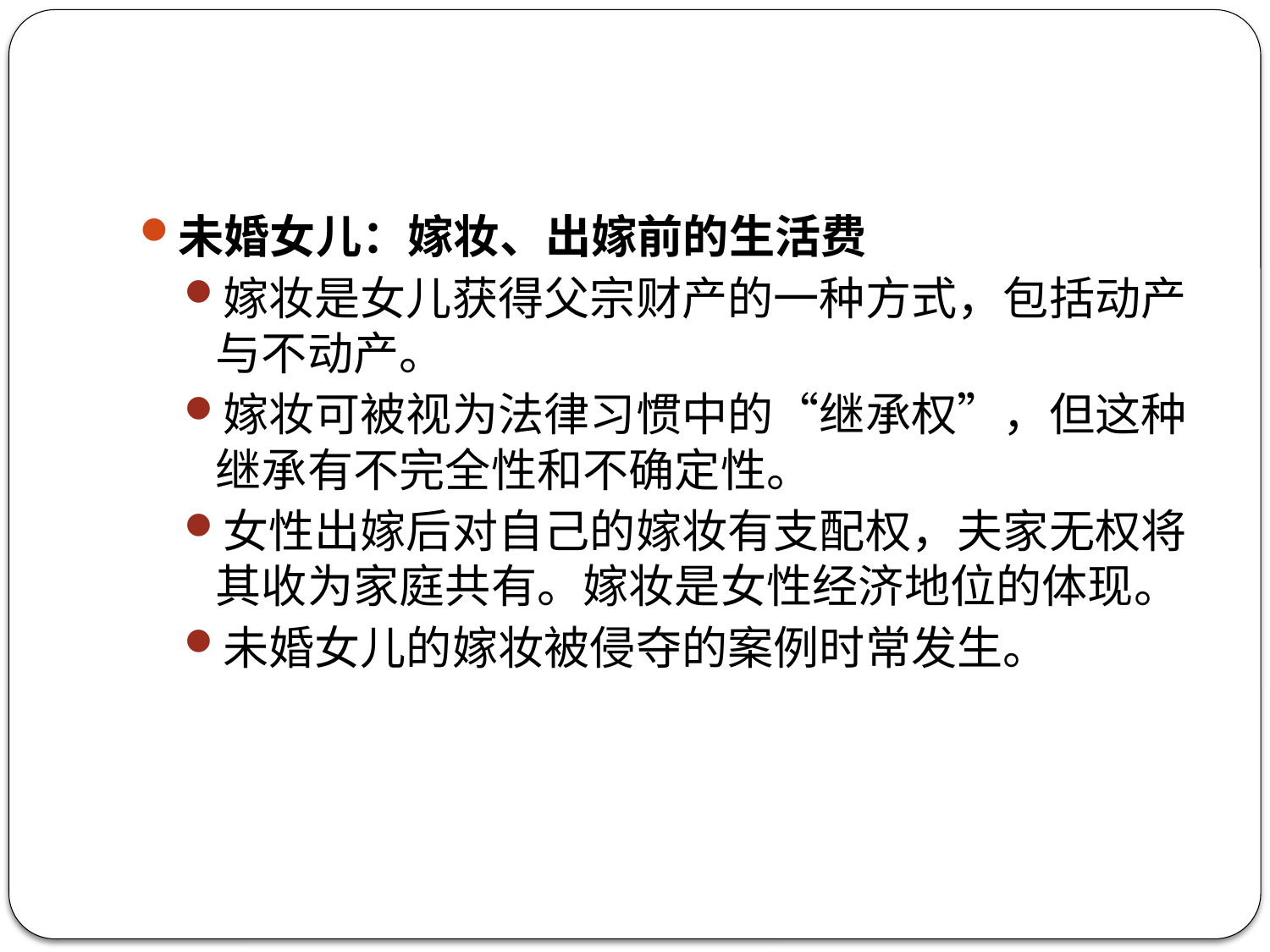

#
未婚女儿：嫁妆、出嫁前的生活费
嫁妆是女儿获得父宗财产的一种方式，包括动产与不动产。
嫁妆可被视为法律习惯中的“继承权”，但这种继承有不完全性和不确定性。
女性出嫁后对自己的嫁妆有支配权，夫家无权将其收为家庭共有。嫁妆是女性经济地位的体现。
未婚女儿的嫁妆被侵夺的案例时常发生。